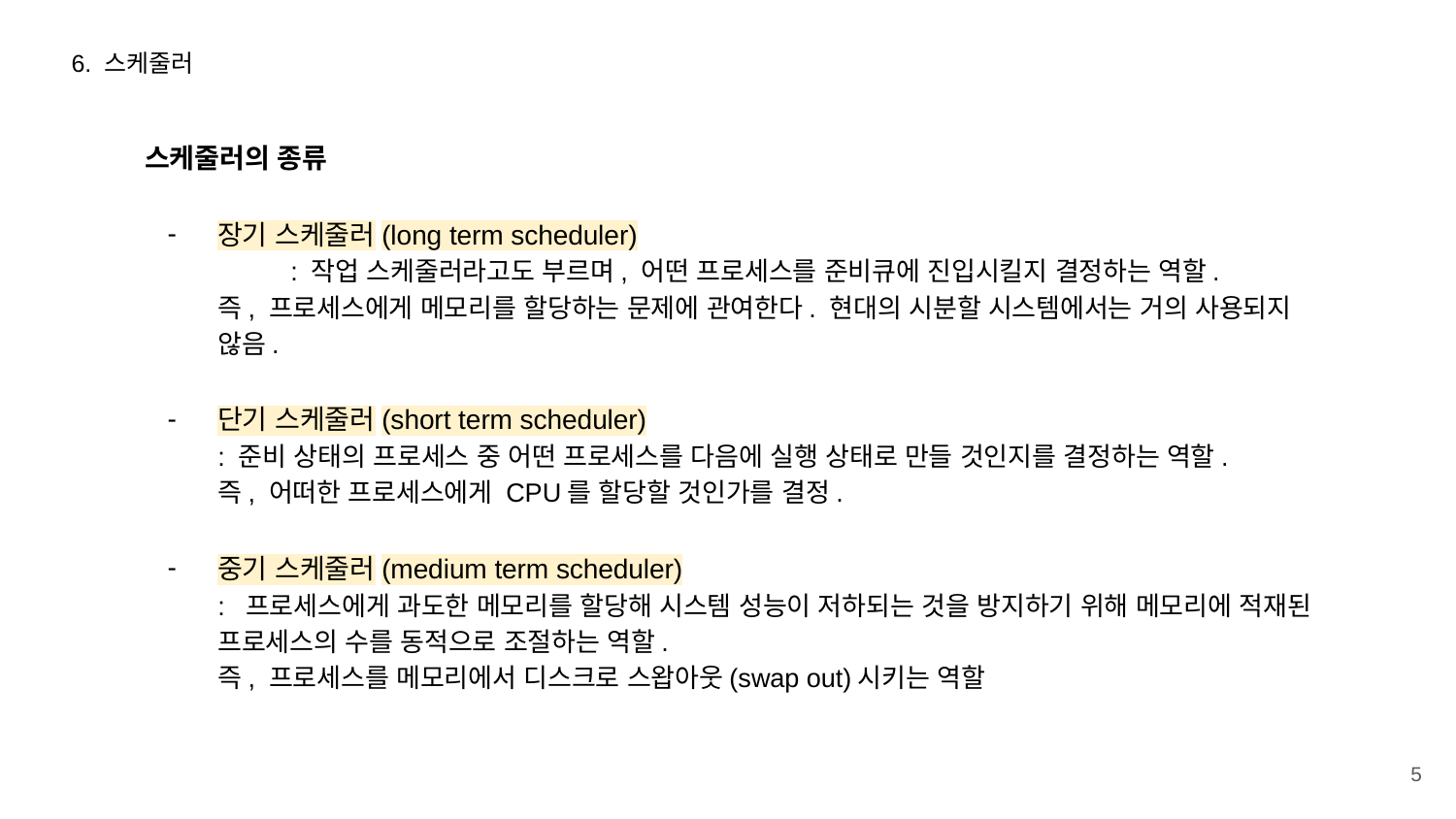

6. 스케줄러
스케줄러의 종류

장기 스케줄러(long term scheduler)
	: 작업 스케줄러라고도 부르며, 어떤 프로세스를 준비큐에 진입시킬지 결정하는 역할.
즉, 프로세스에게 메모리를 할당하는 문제에 관여한다. 현대의 시분할 시스템에서는 거의 사용되지 않음.

단기 스케줄러(short term scheduler)
: 준비 상태의 프로세스 중 어떤 프로세스를 다음에 실행 상태로 만들 것인지를 결정하는 역할.
즉, 어떠한 프로세스에게 CPU를 할당할 것인가를 결정.

중기 스케줄러(medium term scheduler)
:  프로세스에게 과도한 메모리를 할당해 시스템 성능이 저하되는 것을 방지하기 위해 메모리에 적재된 프로세스의 수를 동적으로 조절하는 역할.
즉, 프로세스를 메모리에서 디스크로 스왑아웃(swap out)시키는 역할
5